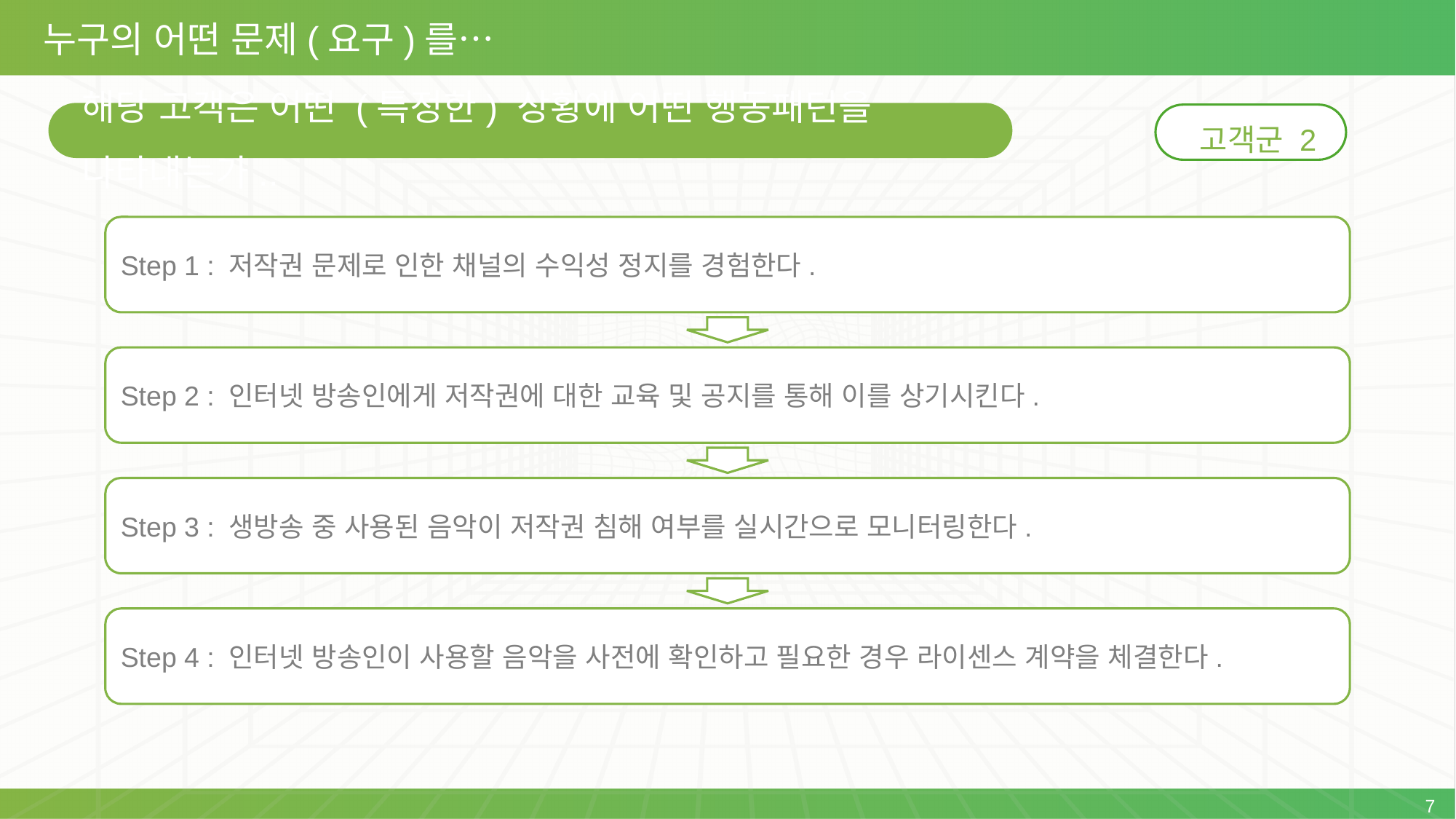

누구의 어떤 문제(요구)를…
해당 고객은 어떤 (특정한) 상황에 어떤 행동패턴을 나타내는가..
고객군 2
Step 1 : 저작권 문제로 인한 채널의 수익성 정지를 경험한다.

Step 2 : 인터넷 방송인에게 저작권에 대한 교육 및 공지를 통해 이를 상기시킨다.

Step 3 : 생방송 중 사용된 음악이 저작권 침해 여부를 실시간으로 모니터링한다.

Step 4 : 인터넷 방송인이 사용할 음악을 사전에 확인하고 필요한 경우 라이센스 계약을 체결한다.
7